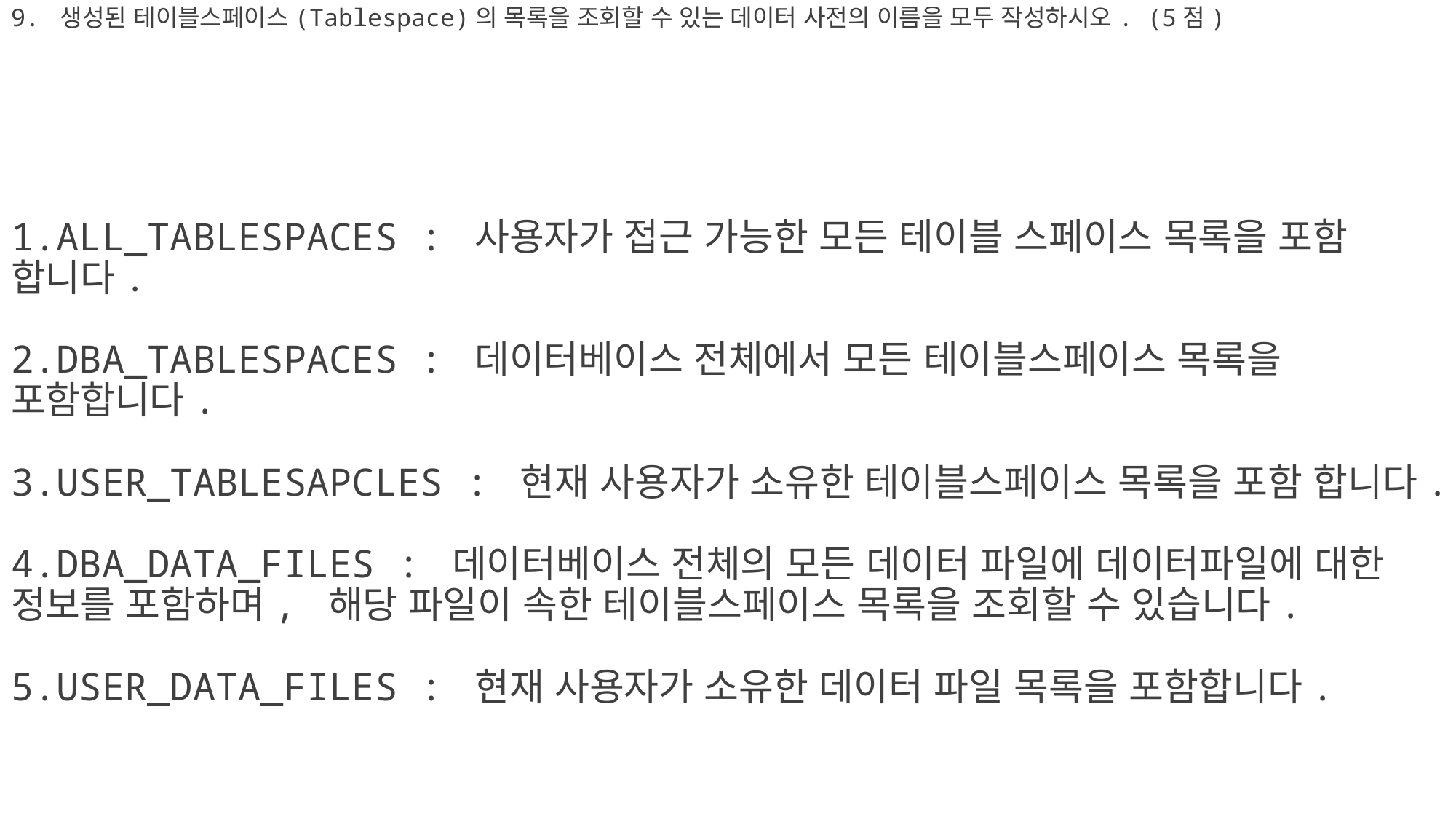

# 9. 생성된 테이블스페이스(Tablespace)의 목록을 조회할 수 있는 데이터 사전의 이름을 모두 작성하시오. (5점)
1.ALL_TABLESPACES : 사용자가 접근 가능한 모든 테이블 스페이스 목록을 포함 합니다.

2.DBA_TABLESPACES : 데이터베이스 전체에서 모든 테이블스페이스 목록을 포함합니다.

3.USER_TABLESAPCLES : 현재 사용자가 소유한 테이블스페이스 목록을 포함 합니다.

4.DBA_DATA_FILES : 데이터베이스 전체의 모든 데이터 파일에 데이터파일에 대한 정보를 포함하며, 해당 파일이 속한 테이블스페이스 목록을 조회할 수 있습니다.

5.USER_DATA_FILES : 현재 사용자가 소유한 데이터 파일 목록을 포함합니다.